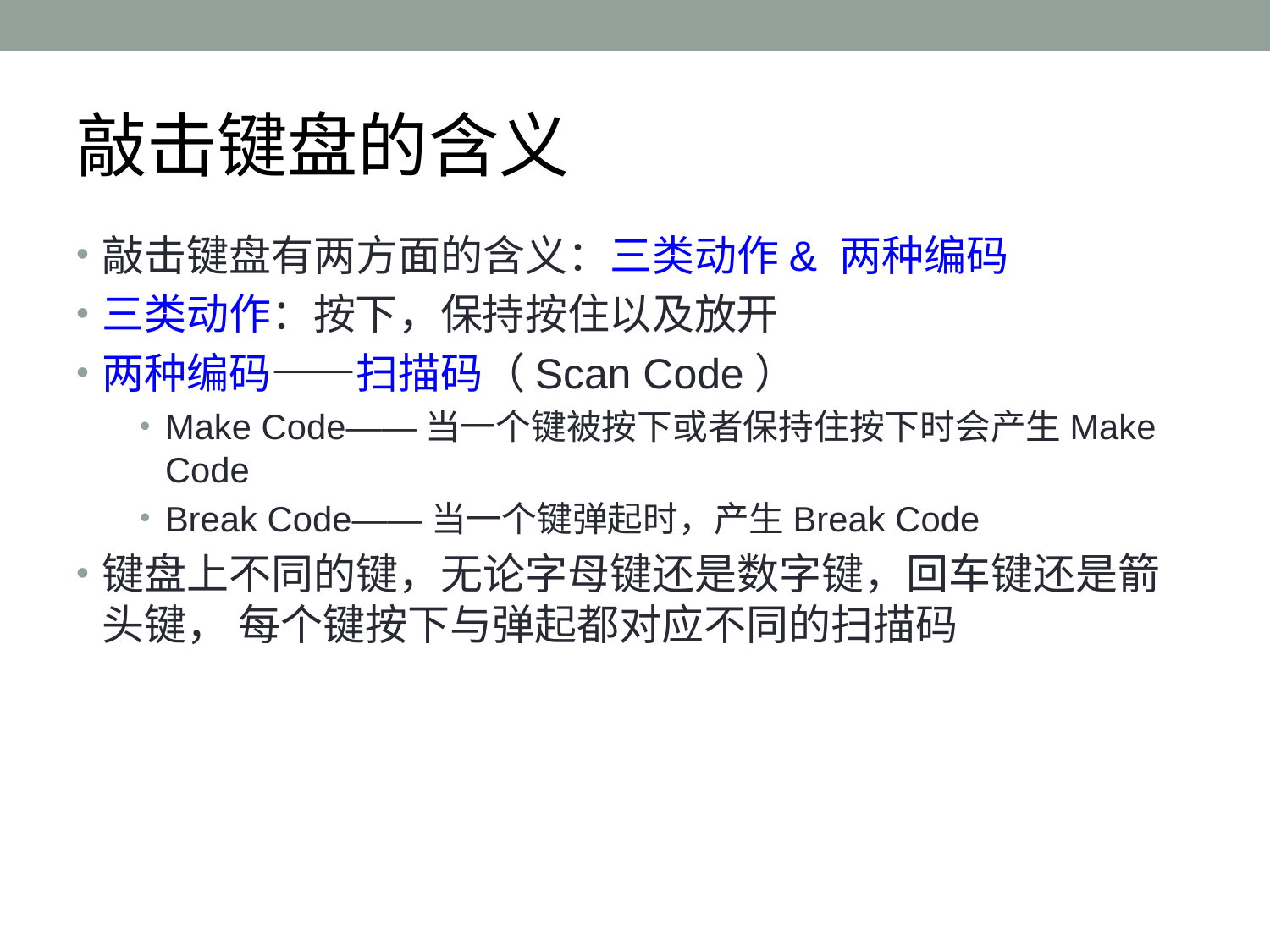

敲击键盘的含义
敲击键盘有两方面的含义：三类动作& 两种编码
三类动作：按下，保持按住以及放开
两种编码——扫描码（Scan Code）
Make Code——当一个键被按下或者保持住按下时会产生Make Code
Break Code——当一个键弹起时，产生Break Code
键盘上不同的键，无论字母键还是数字键，回车键还是箭头键， 每个键按下与弹起都对应不同的扫描码